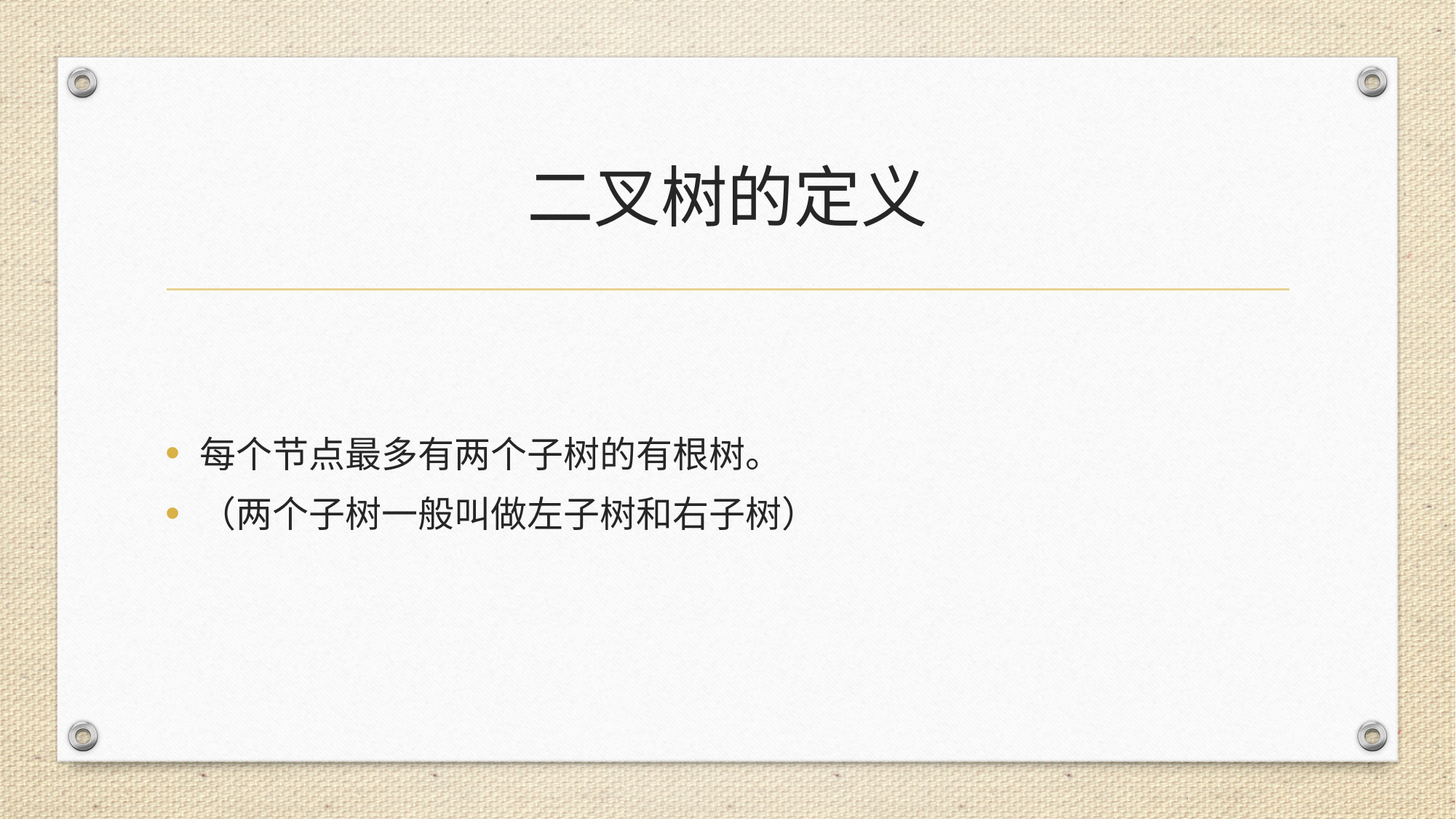

# 二叉树的定义

每个节点最多有两个子树的有根树。
（两个子树一般叫做左子树和右子树）